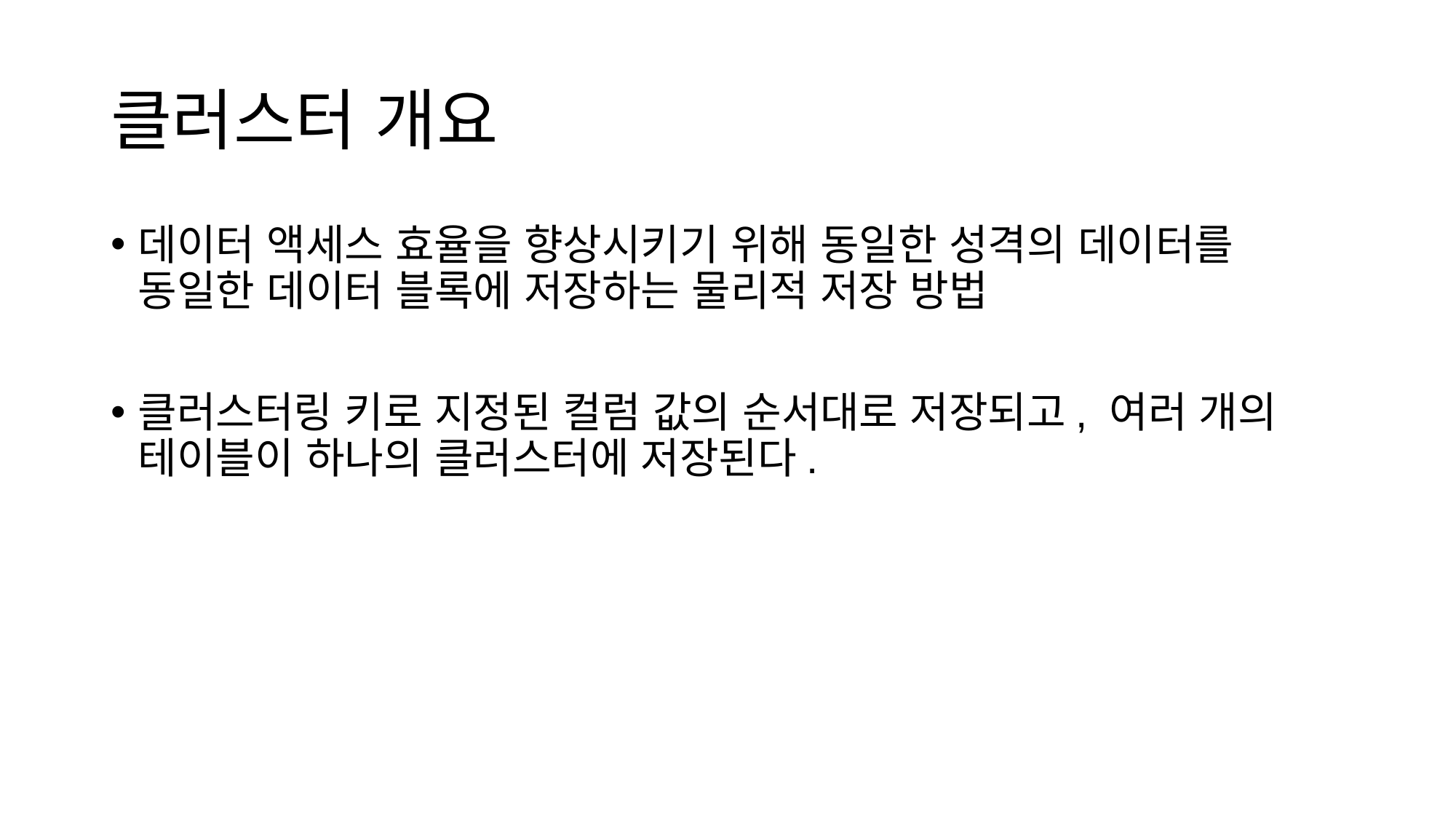

# 클러스터 개요
데이터 액세스 효율을 향상시키기 위해 동일한 성격의 데이터를 동일한 데이터 블록에 저장하는 물리적 저장 방법

클러스터링 키로 지정된 컬럼 값의 순서대로 저장되고, 여러 개의 테이블이 하나의 클러스터에 저장된다.